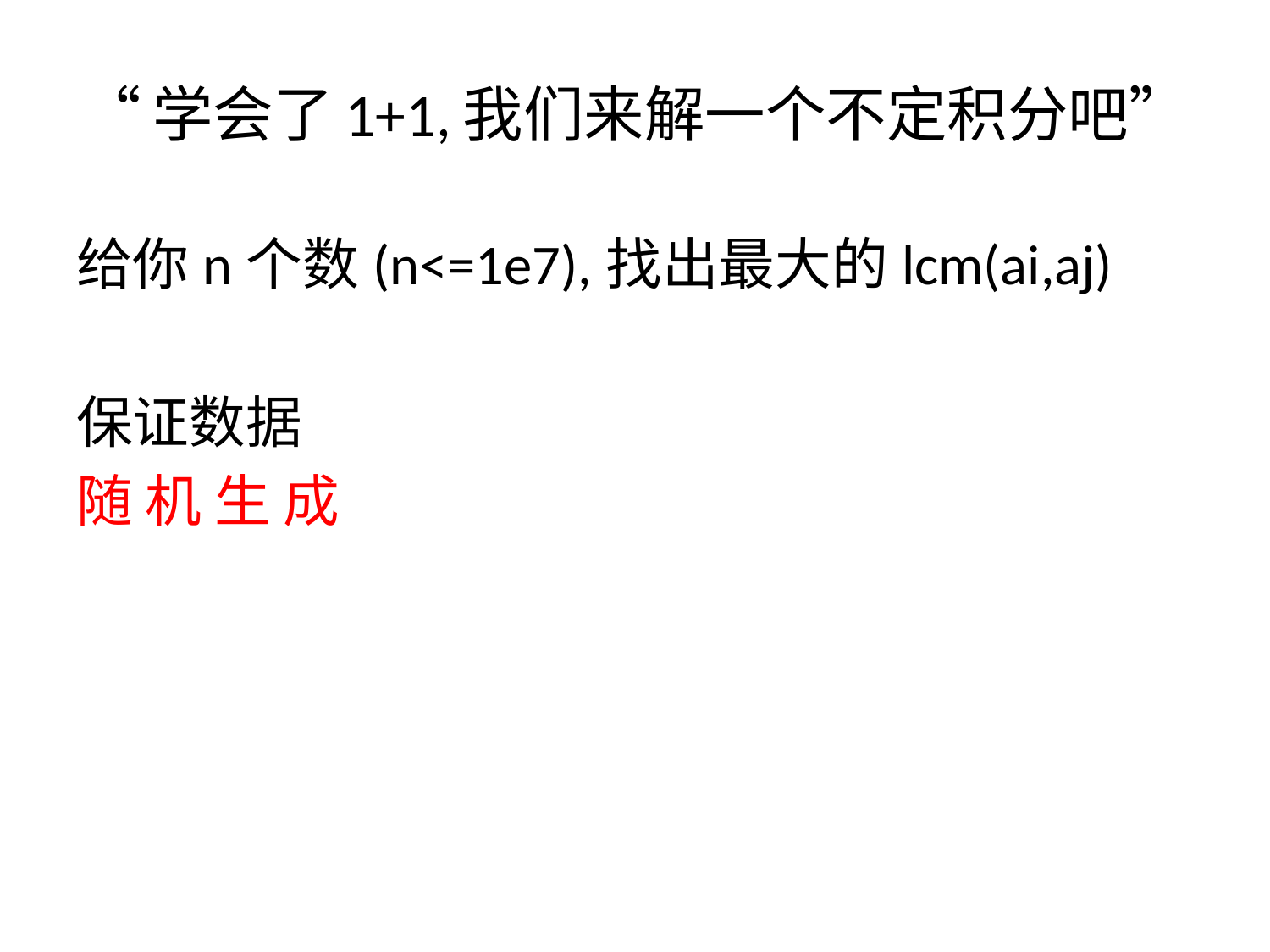

# “学会了1+1,我们来解一个不定积分吧”
给你n个数(n<=1e7),找出最大的lcm(ai,aj)

保证数据
随 机 生 成